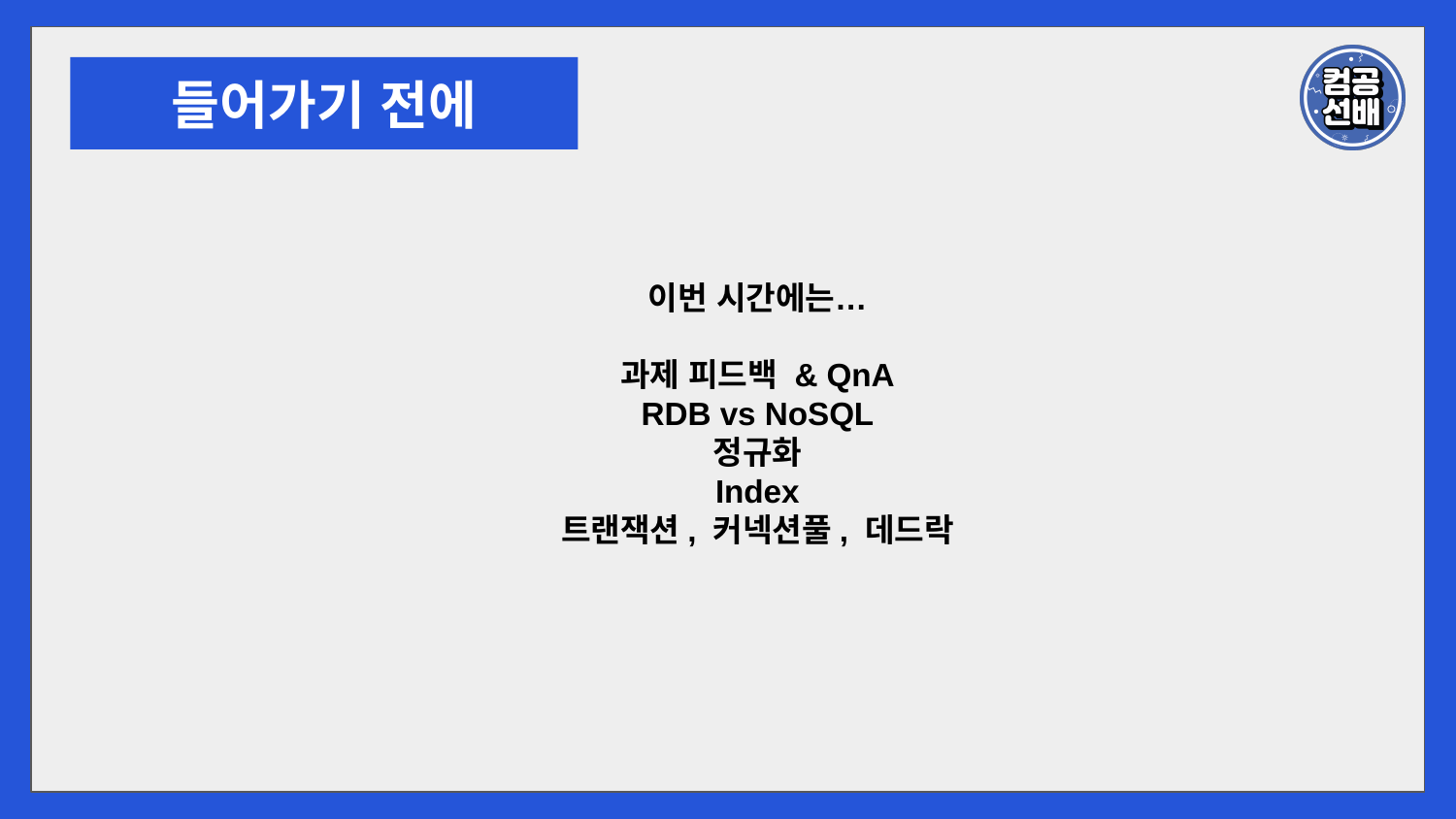

들어가기 전에
이번 시간에는…

과제 피드백 & QnA
RDB vs NoSQL
정규화
Index
트랜잭션, 커넥션풀, 데드락